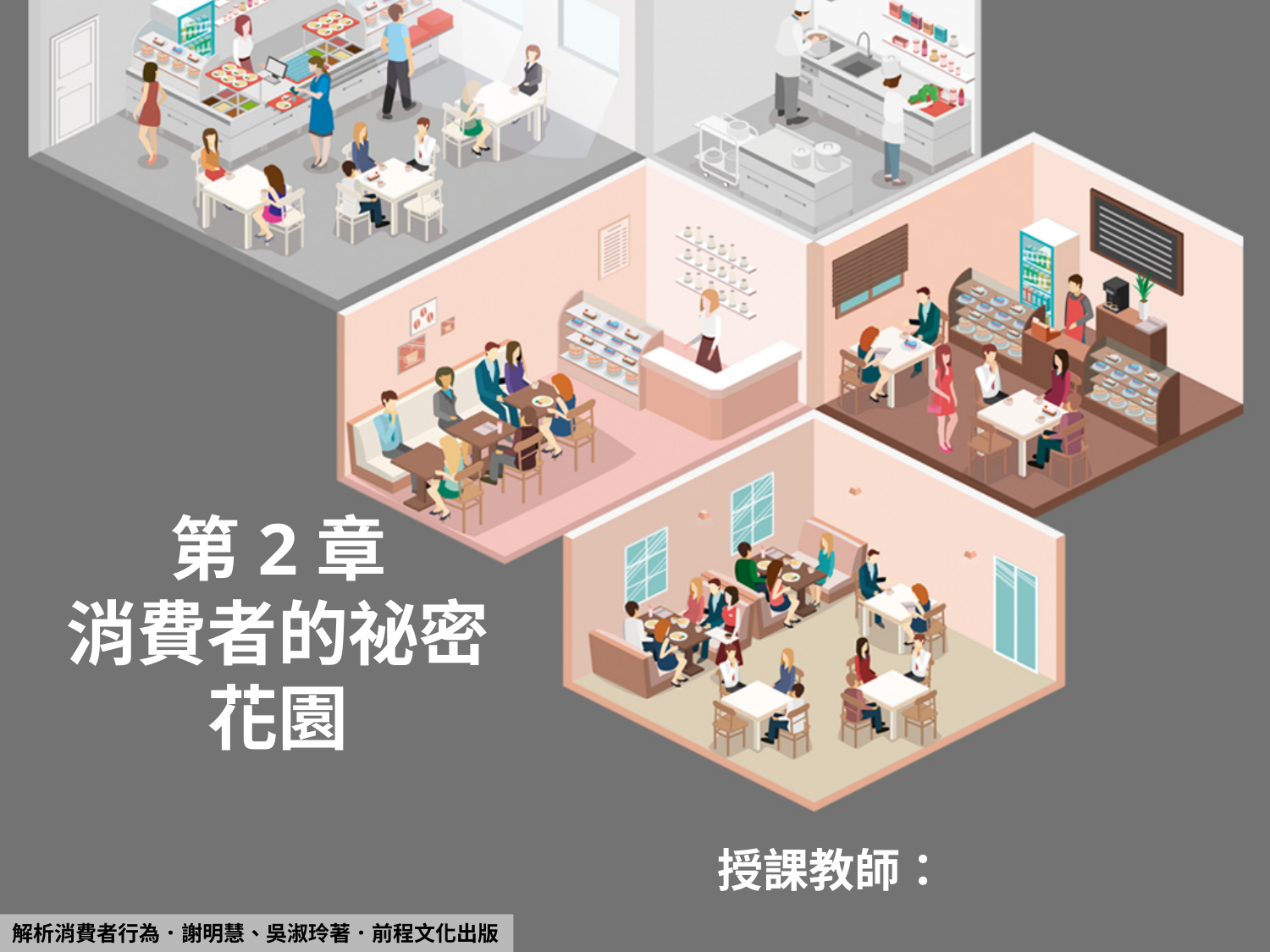

# 第2章 消費者的祕密 花園
授課教師：
解析消費者行為．謝明慧、吳淑玲著．前程文化出版